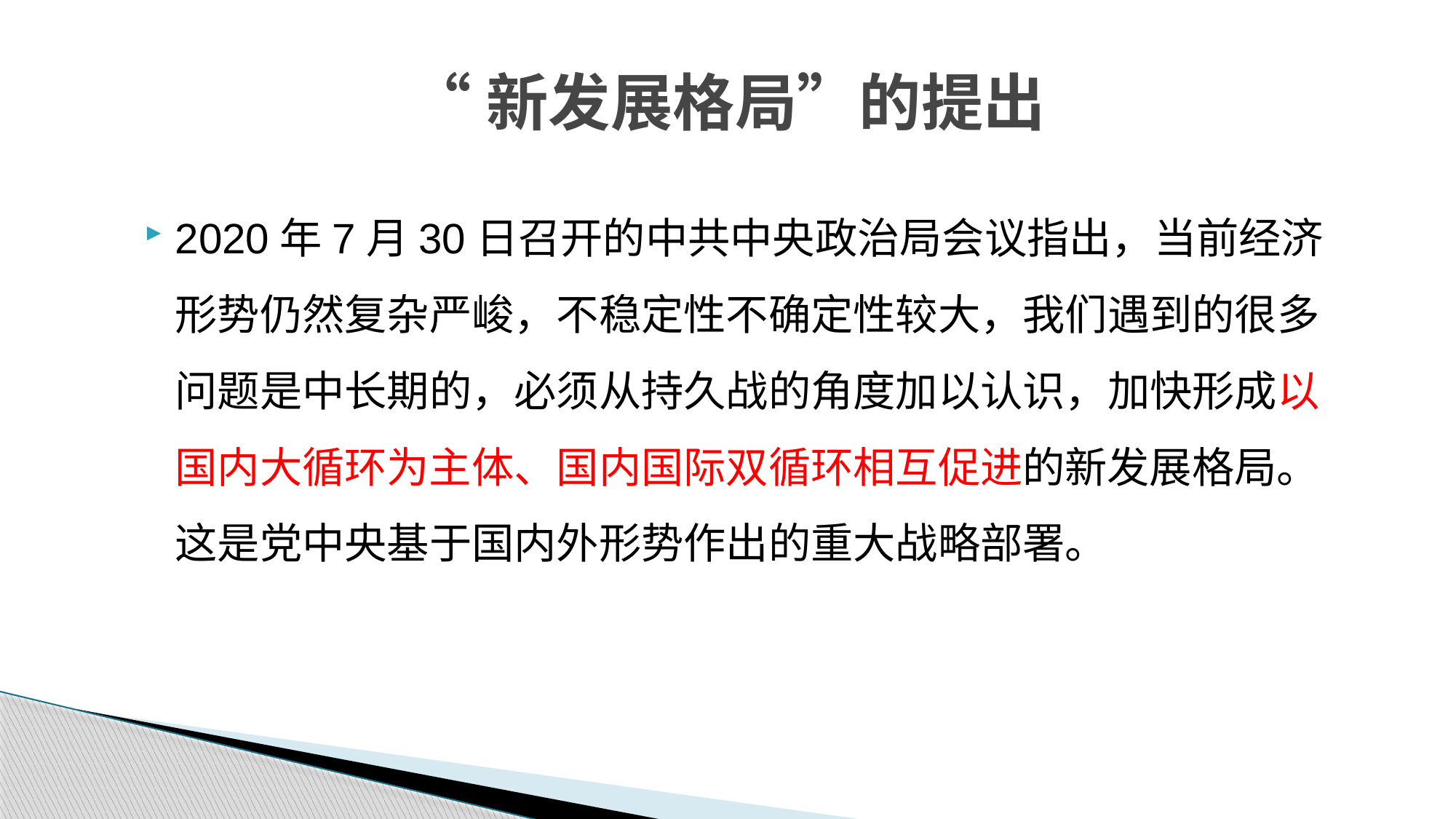

# “新发展格局”的提出
2020年7月30日召开的中共中央政治局会议指出，当前经济形势仍然复杂严峻，不稳定性不确定性较大，我们遇到的很多问题是中长期的，必须从持久战的角度加以认识，加快形成以国内大循环为主体、国内国际双循环相互促进的新发展格局。这是党中央基于国内外形势作出的重大战略部署。